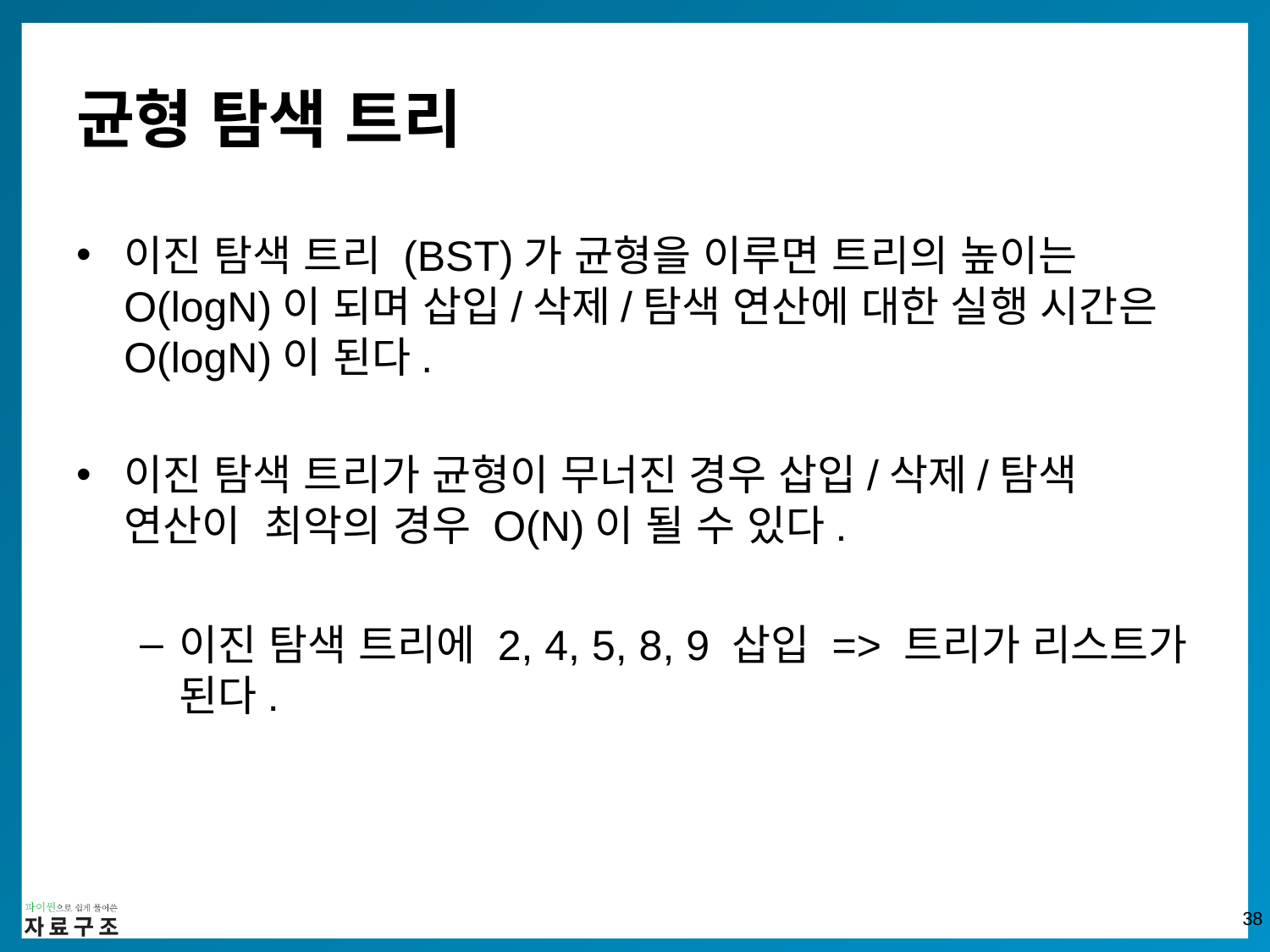

# 균형 탐색 트리
이진 탐색 트리 (BST)가 균형을 이루면 트리의 높이는 O(logN)이 되며 삽입/삭제/탐색 연산에 대한 실행 시간은 O(logN)이 된다.

이진 탐색 트리가 균형이 무너진 경우 삽입/삭제/탐색 연산이  최악의 경우 O(N)이 될 수 있다.

이진 탐색 트리에 2, 4, 5, 8, 9 삽입 => 트리가 리스트가 된다.